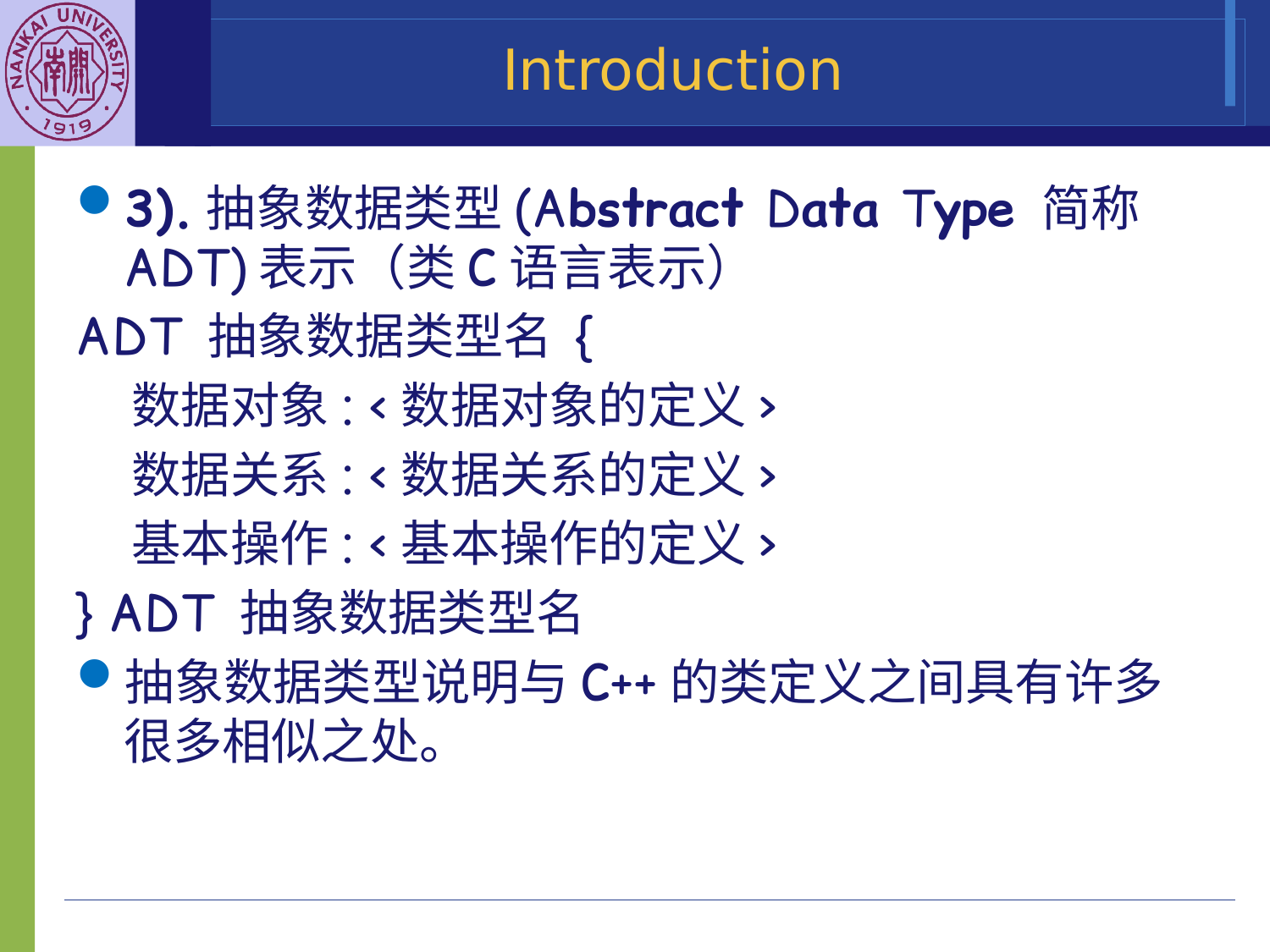

# Introduction
3).抽象数据类型(Abstract Data Type 简称ADT)表示（类C语言表示）
ADT 抽象数据类型名 {
    数据对象: <数据对象的定义>
    数据关系: <数据关系的定义>
    基本操作: <基本操作的定义>
} ADT 抽象数据类型名
抽象数据类型说明与C++的类定义之间具有许多很多相似之处。
30